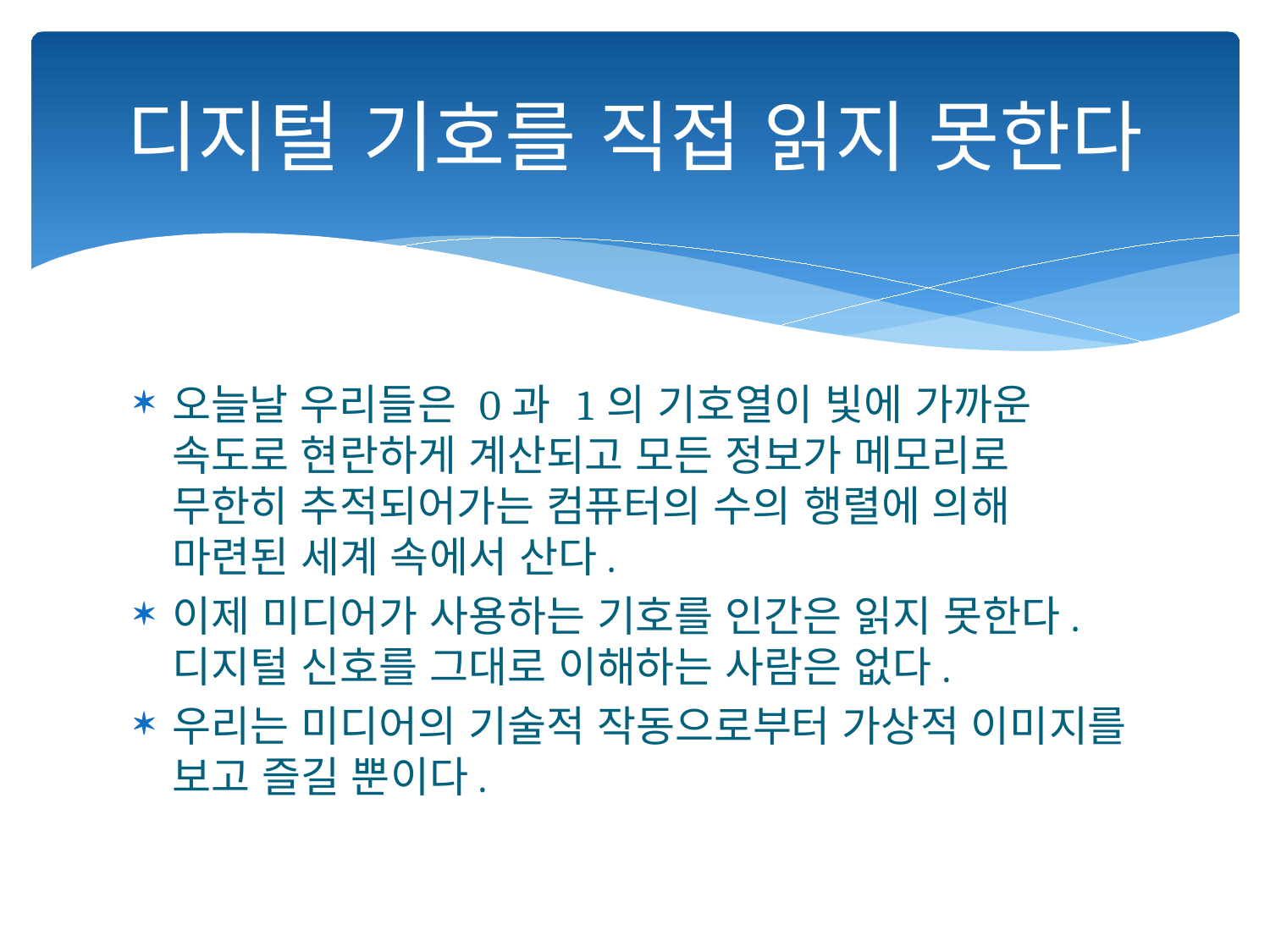

# 디지털 기호를 직접 읽지 못한다
오늘날 우리들은 0과 1의 기호열이 빛에 가까운 속도로 현란하게 계산되고 모든 정보가 메모리로 무한히 추적되어가는 컴퓨터의 수의 행렬에 의해 마련된 세계 속에서 산다.
이제 미디어가 사용하는 기호를 인간은 읽지 못한다. 디지털 신호를 그대로 이해하는 사람은 없다.
우리는 미디어의 기술적 작동으로부터 가상적 이미지를 보고 즐길 뿐이다.